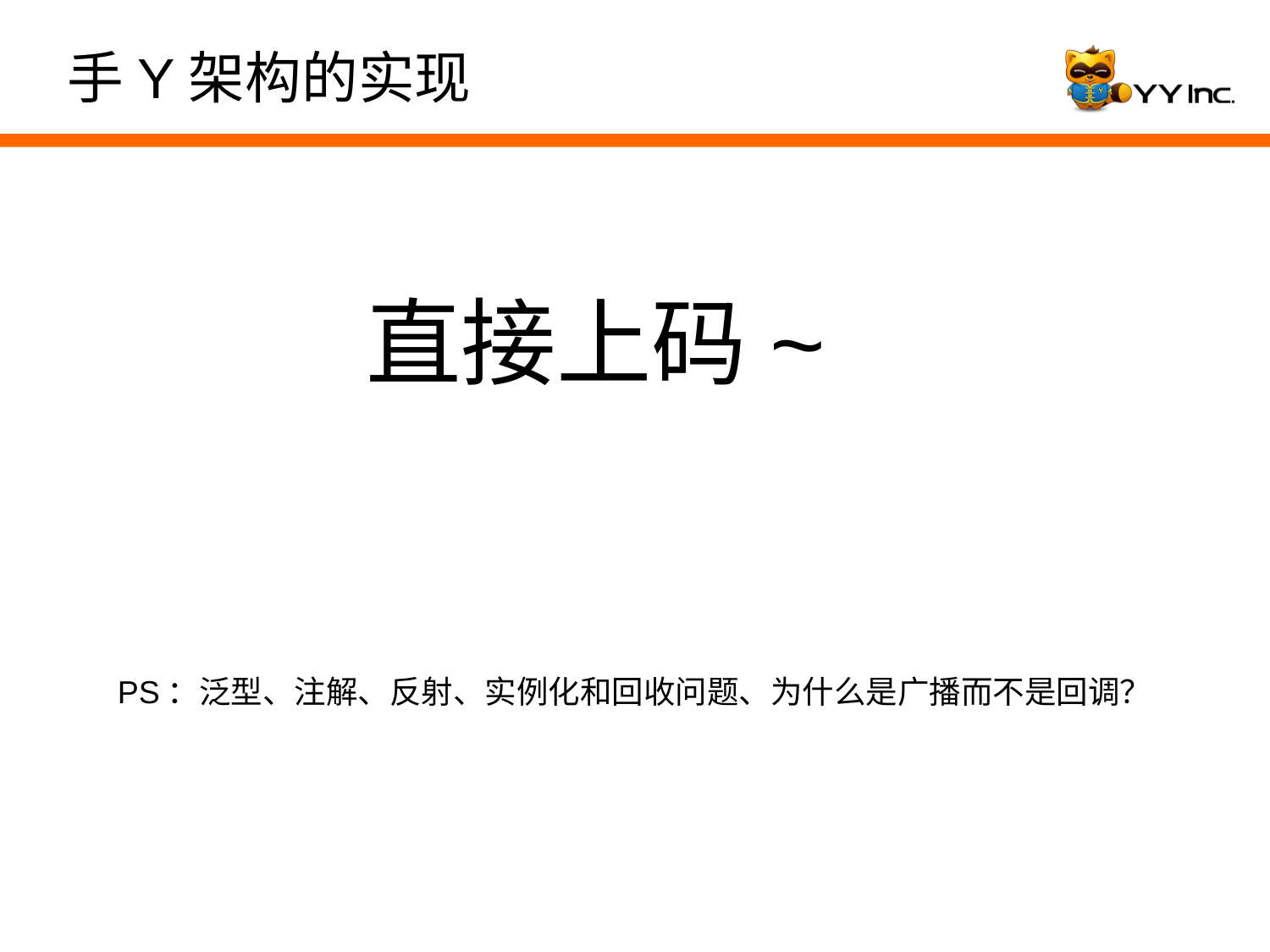

手Y架构的实现
直接上码~
PS：泛型、注解、反射、实例化和回收问题、为什么是广播而不是回调？